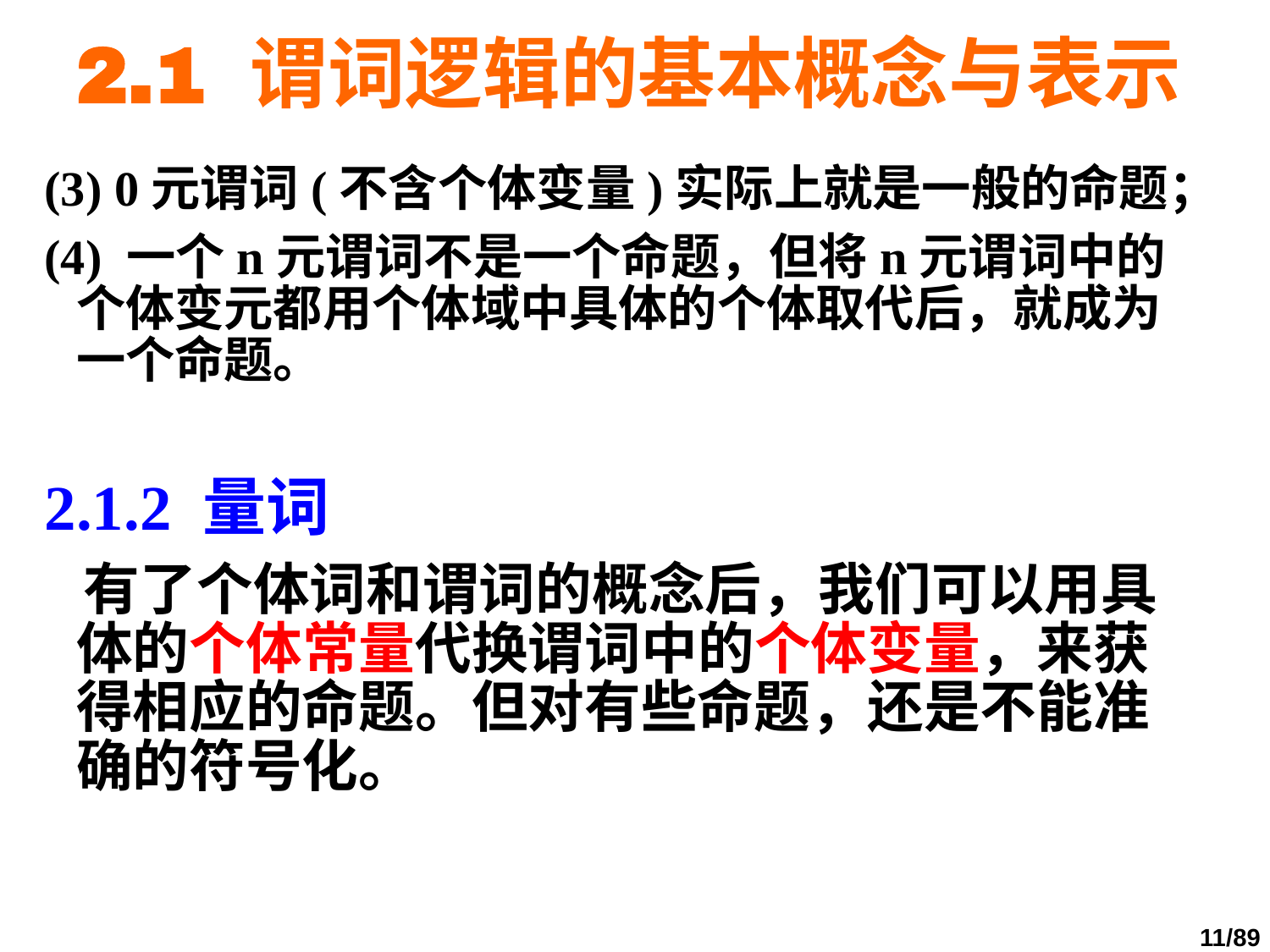

# 2.1 谓词逻辑的基本概念与表示
(3) 0元谓词(不含个体变量)实际上就是一般的命题；
(4) 一个n元谓词不是一个命题，但将n元谓词中的个体变元都用个体域中具体的个体取代后，就成为一个命题。

2.1.2 量词
  有了个体词和谓词的概念后，我们可以用具体的个体常量代换谓词中的个体变量，来获得相应的命题。但对有些命题，还是不能准确的符号化。